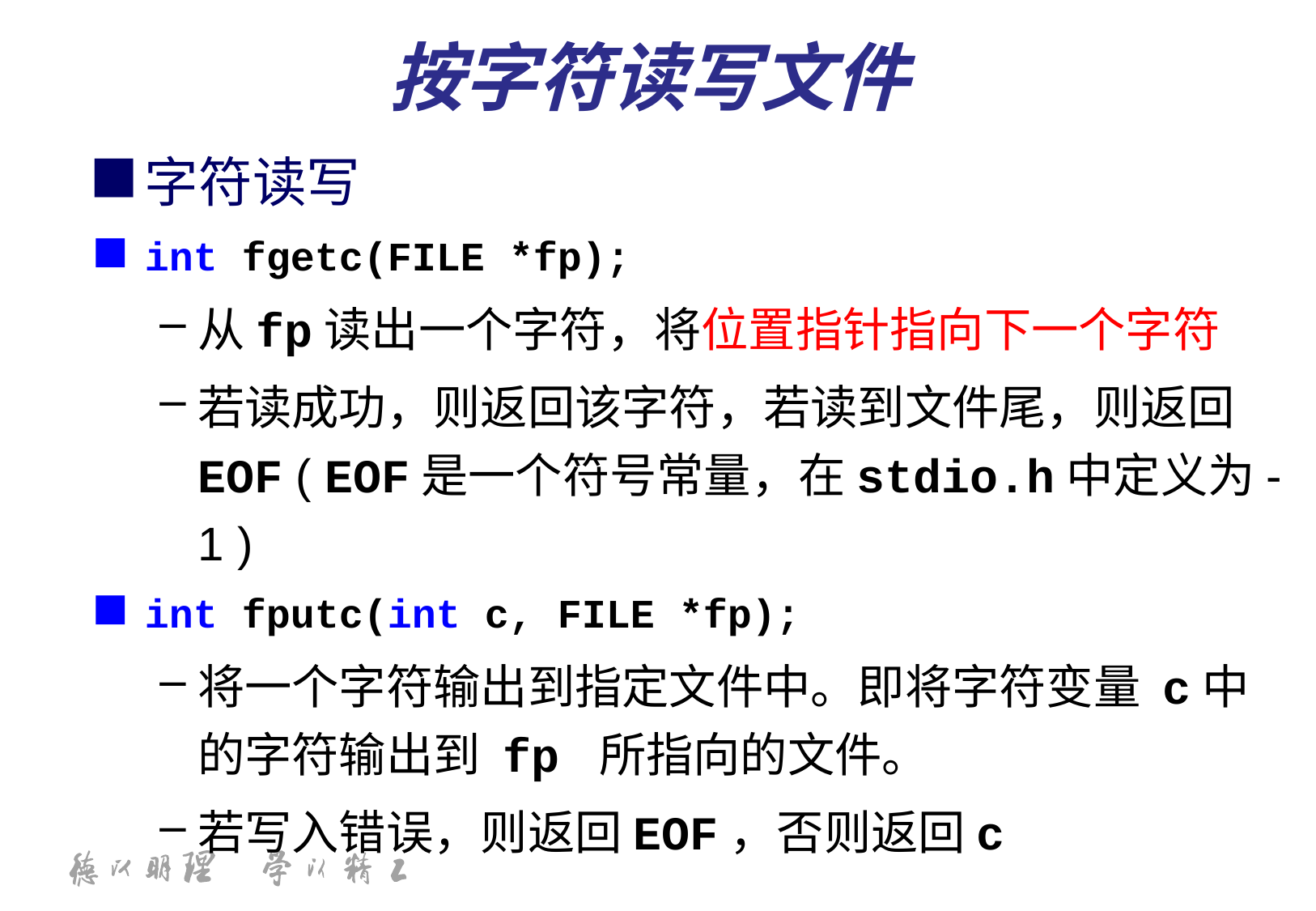

# 按字符读写文件
字符读写
int fgetc(FILE *fp);
从fp读出一个字符，将位置指针指向下一个字符
若读成功，则返回该字符，若读到文件尾，则返回EOF ( EOF是一个符号常量，在stdio.h中定义为-1 )
int fputc(int c, FILE *fp);
将一个字符输出到指定文件中。即将字符变量 c中的字符输出到 fp 所指向的文件。
若写入错误，则返回EOF，否则返回c